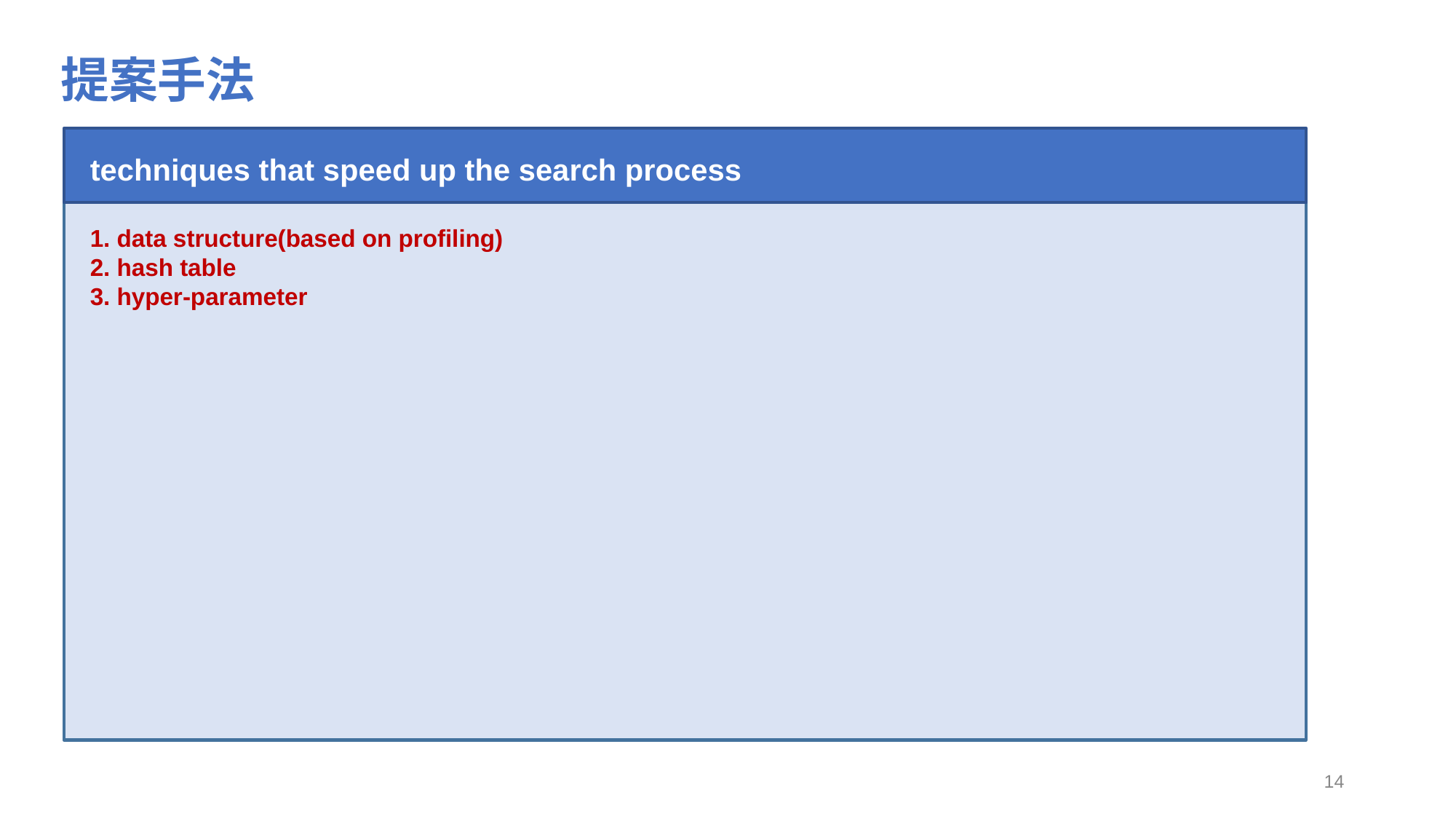

提案手法

techniques that speed up the search process

1. data structure(based on profiling)
2. hash table
3. hyper-parameter

14